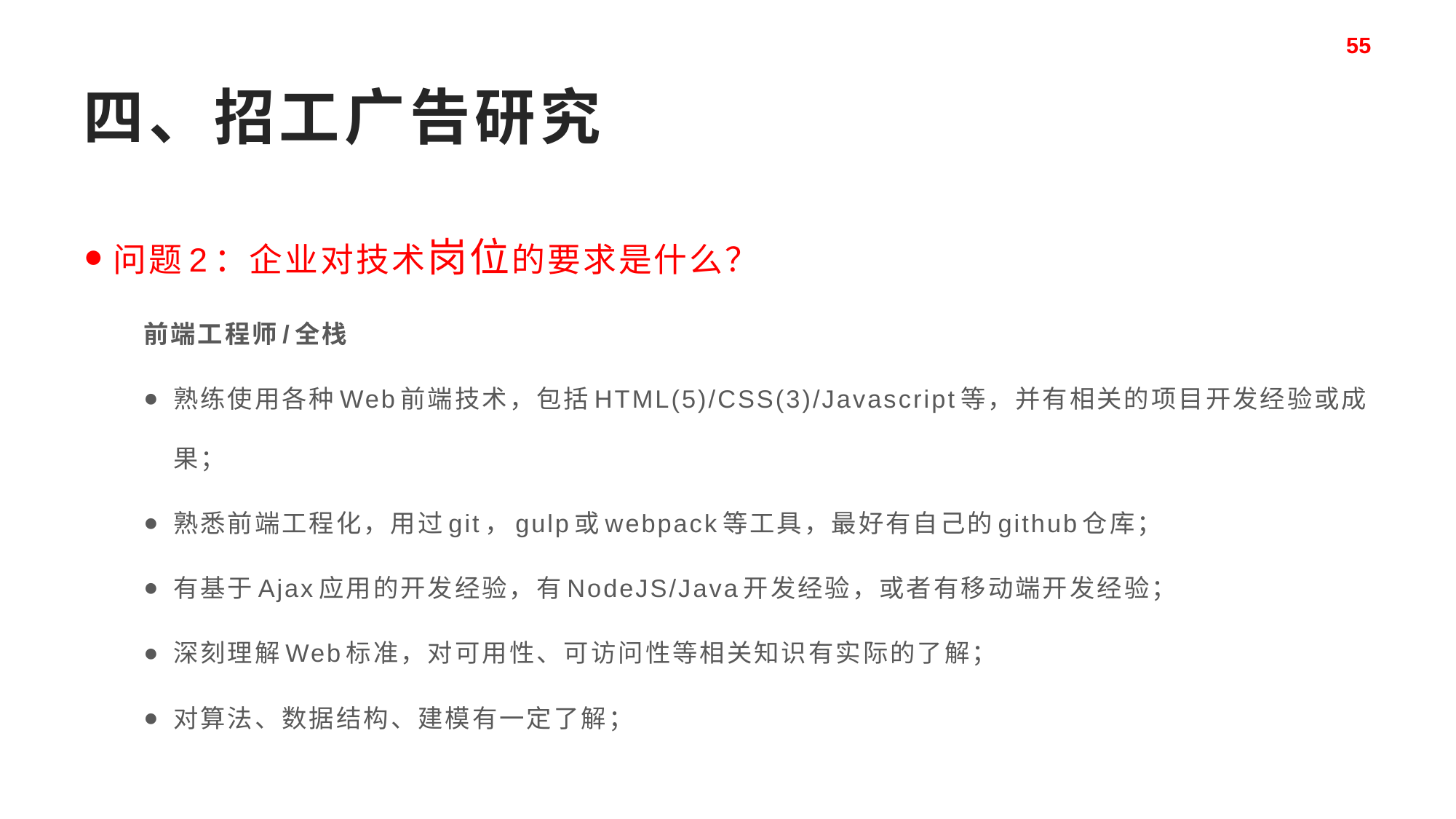

# 四、招工广告研究
问题2：企业对技术岗位的要求是什么？
前端工程师/全栈
熟练使用各种Web前端技术，包括HTML(5)/CSS(3)/Javascript等，并有相关的项目开发经验或成果；
熟悉前端工程化，用过git，gulp或webpack等工具，最好有自己的github仓库；
有基于Ajax应用的开发经验，有NodeJS/Java开发经验，或者有移动端开发经验；
深刻理解Web标准，对可用性、可访问性等相关知识有实际的了解；
对算法、数据结构、建模有一定了解；